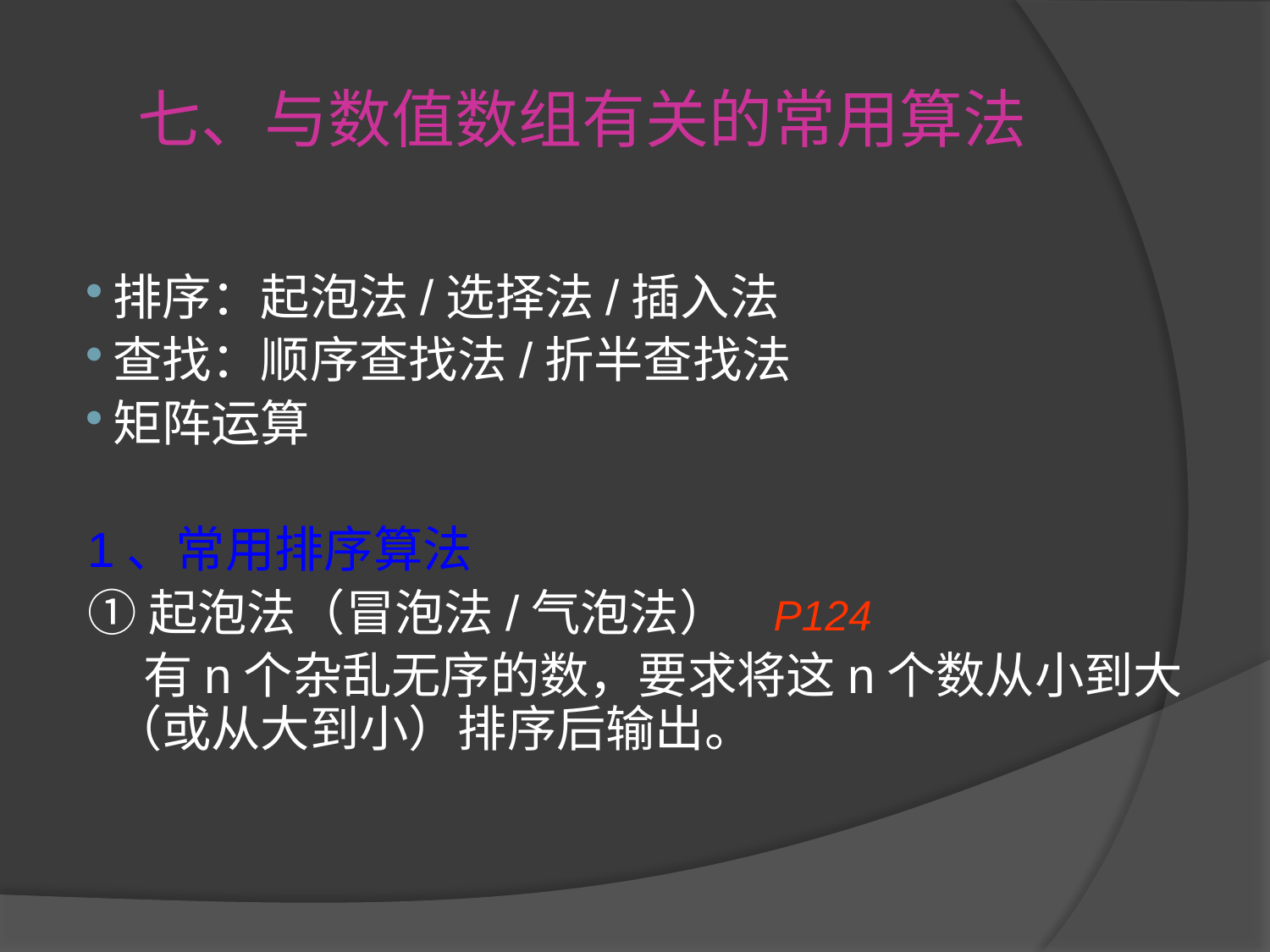

# 七、与数值数组有关的常用算法
排序：起泡法/选择法/插入法
查找：顺序查找法/折半查找法
矩阵运算

1、常用排序算法
①起泡法（冒泡法/气泡法）   P124
    有n个杂乱无序的数，要求将这n个数从小到大（或从大到小）排序后输出。